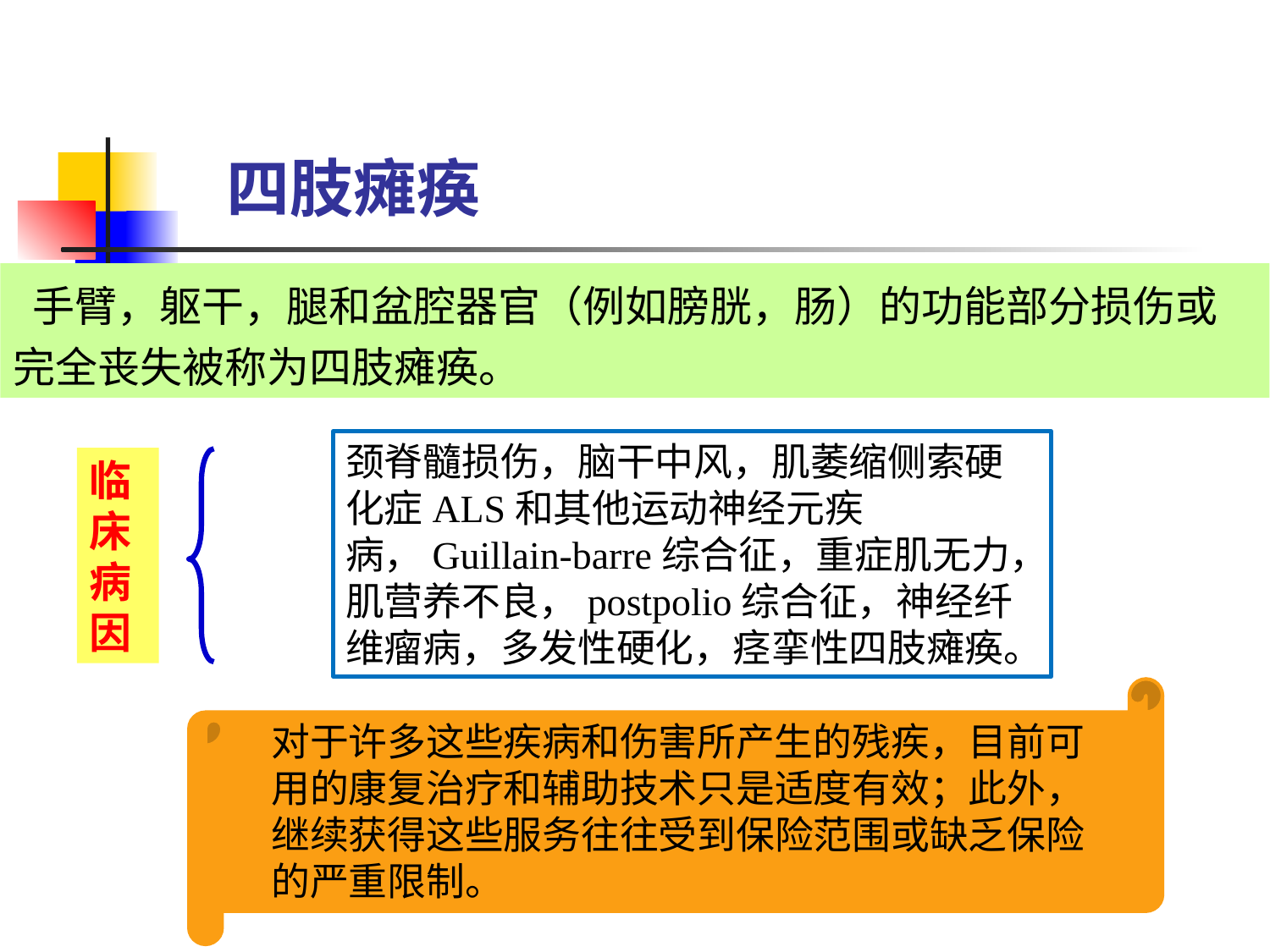

四肢瘫痪
 手臂，躯干，腿和盆腔器官（例如膀胱，肠）的功能部分损伤或完全丧失被称为四肢瘫痪。
颈脊髓损伤，脑干中风，肌萎缩侧索硬化症ALS和其他运动神经元疾病，Guillain-barre综合征，重症肌无力，肌营养不良，postpolio综合征，神经纤维瘤病，多发性硬化，痉挛性四肢瘫痪。
临床病因

对于许多这些疾病和伤害所产生的残疾，目前可用的康复治疗和辅助技术只是适度有效；此外，继续获得这些服务往往受到保险范围或缺乏保险的严重限制。